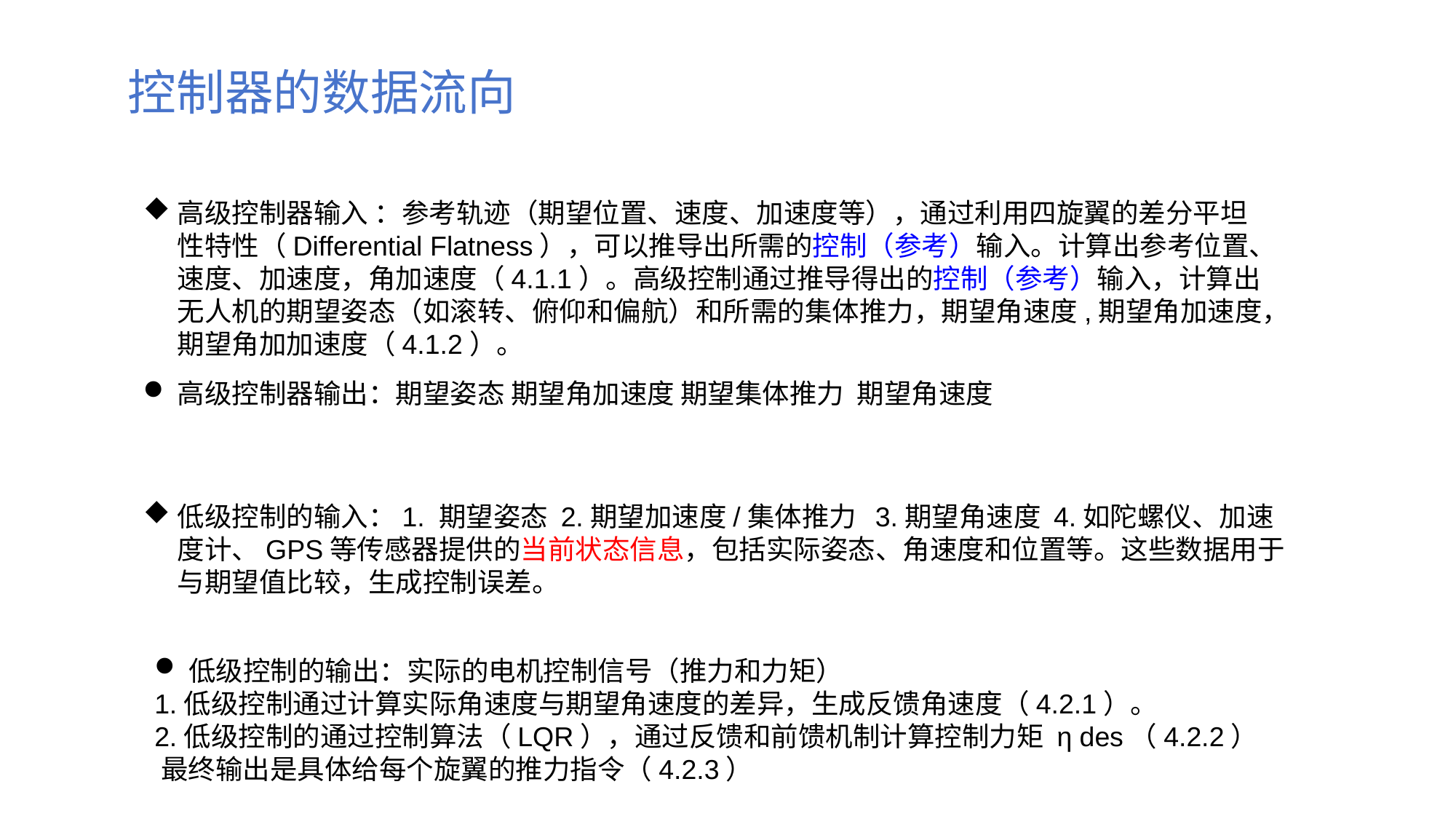

控制器的数据流向
高级控制器输入 ：参考轨迹（期望位置、速度、加速度等），通过利用四旋翼的差分平坦性特性（Differential Flatness），可以推导出所需的控制（参考）输入。计算出参考位置、速度、加速度，角加速度（4.1.1）。高级控制通过推导得出的控制（参考）输入，计算出无人机的期望姿态（如滚转、俯仰和偏航）和所需的集体推力，期望角速度,期望角加速度，期望角加加速度（4.1.2）。
高级控制器输出：期望姿态 期望角加速度 期望集体推力  期望角速度
低级控制的输入：1. 期望姿态 2.期望加速度/集体推力  3.期望角速度 4.如陀螺仪、加速度计、GPS等传感器提供的当前状态信息，包括实际姿态、角速度和位置等。这些数据用于与期望值比较，生成控制误差。
低级控制的输出：实际的电机控制信号（推力和力矩）
1.低级控制通过计算实际角速度与期望角速度的差异，生成反馈角速度（4.2.1）。
2.低级控制的通过控制算法（LQR），通过反馈和前馈机制计算控制力矩 η des（4.2.2）
​最终输出是具体给每个旋翼的推力指令（4.2.3）